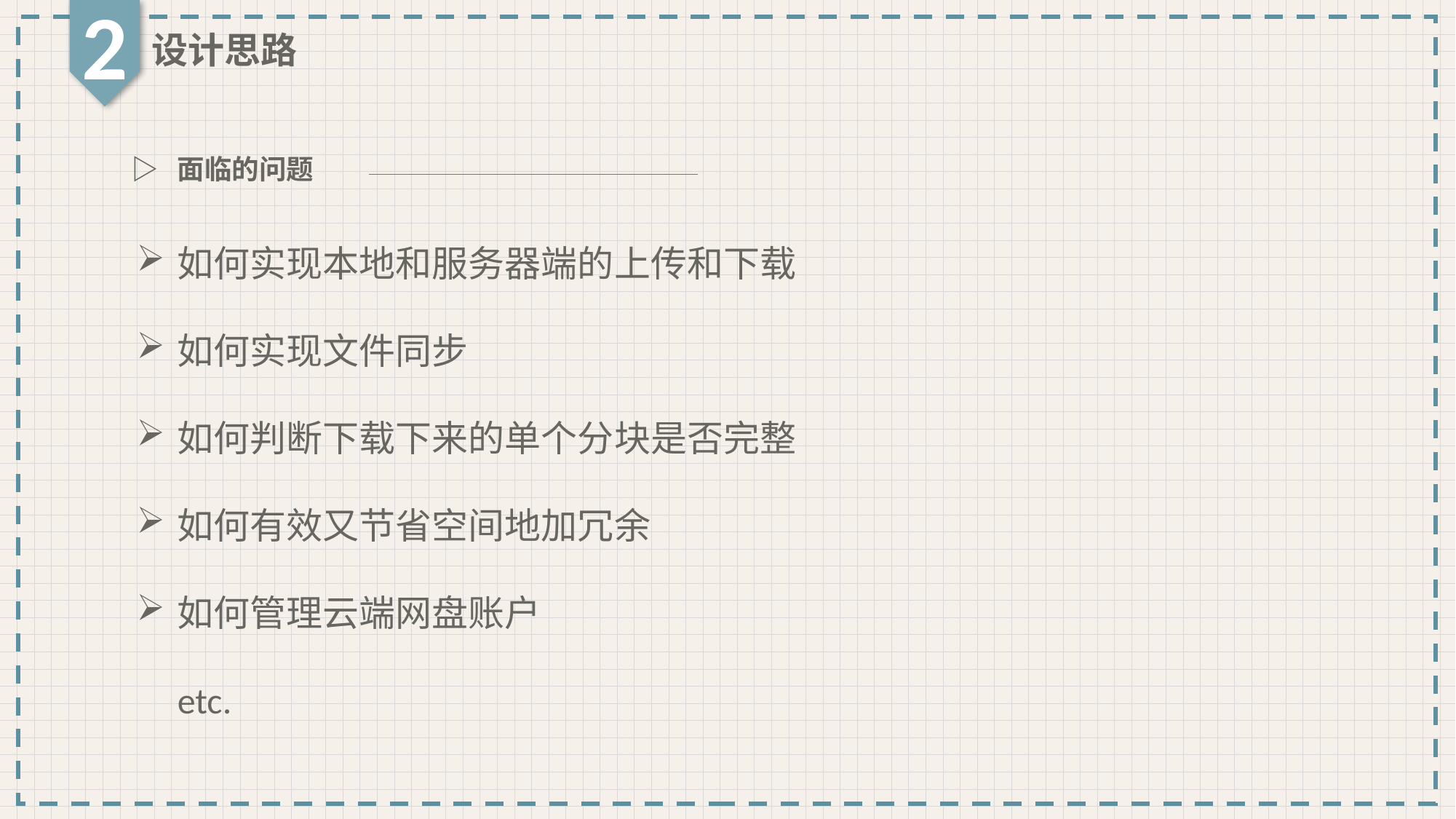

2

设计思路
▷  面临的问题
如何实现本地和服务器端的上传和下载

如何实现文件同步

如何判断下载下来的单个分块是否完整

如何有效又节省空间地加冗余

如何管理云端网盘账户

     etc.